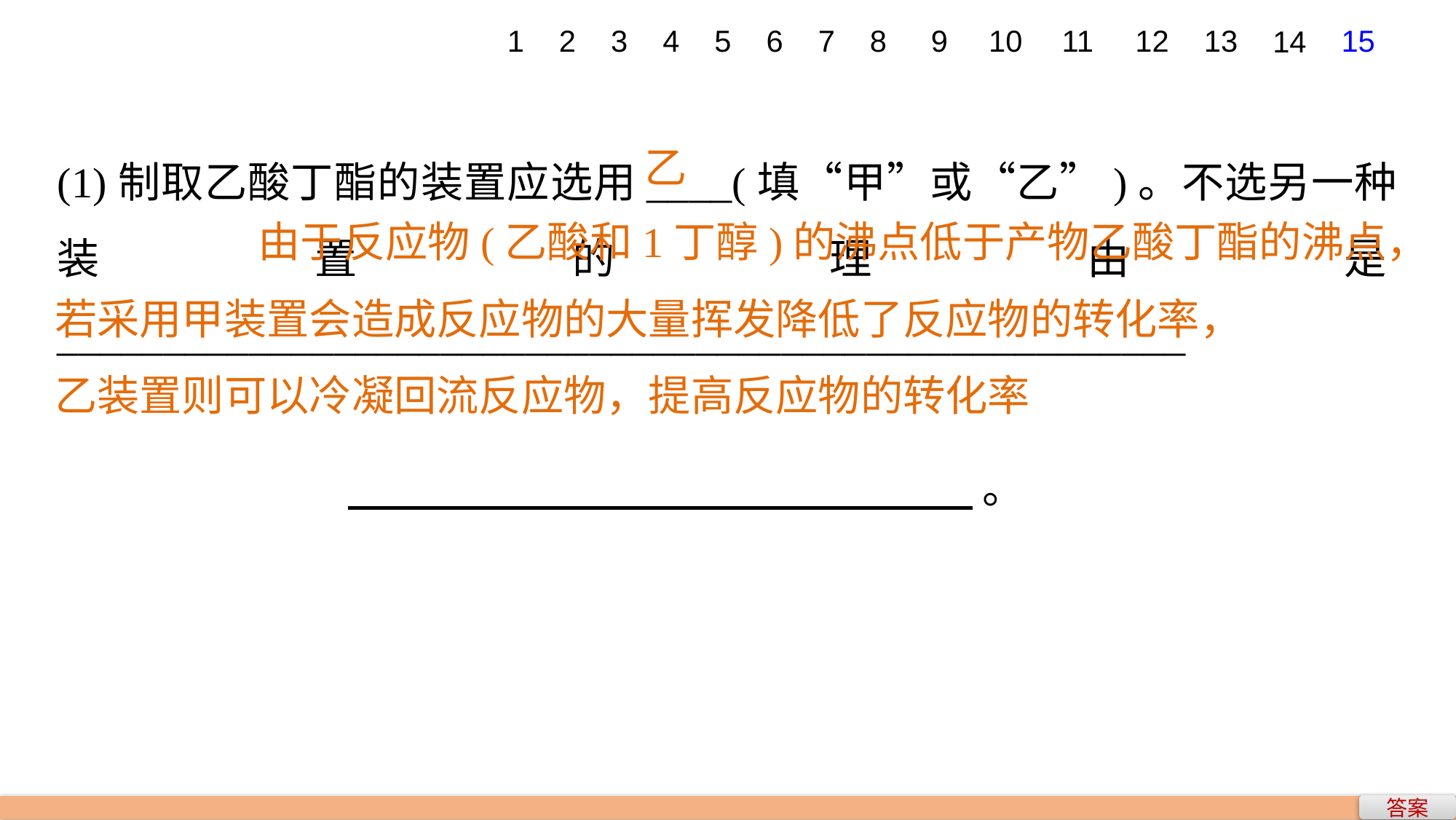

1
2
3
4
5
6
7
8
9
10
12
13
15
11
14
(1)制取乙酸丁酯的装置应选用____(填“甲”或“乙”)。不选另一种装置的理由是_____________________________________________________

	                                                                  。
乙
由于反应物(乙酸和1­丁醇)的沸点低于产物乙酸丁酯的沸点，
若采用甲装置会造成反应物的大量挥发降低了反应物的转化率，
乙装置则可以冷凝回流反应物，提高反应物的转化率
答案